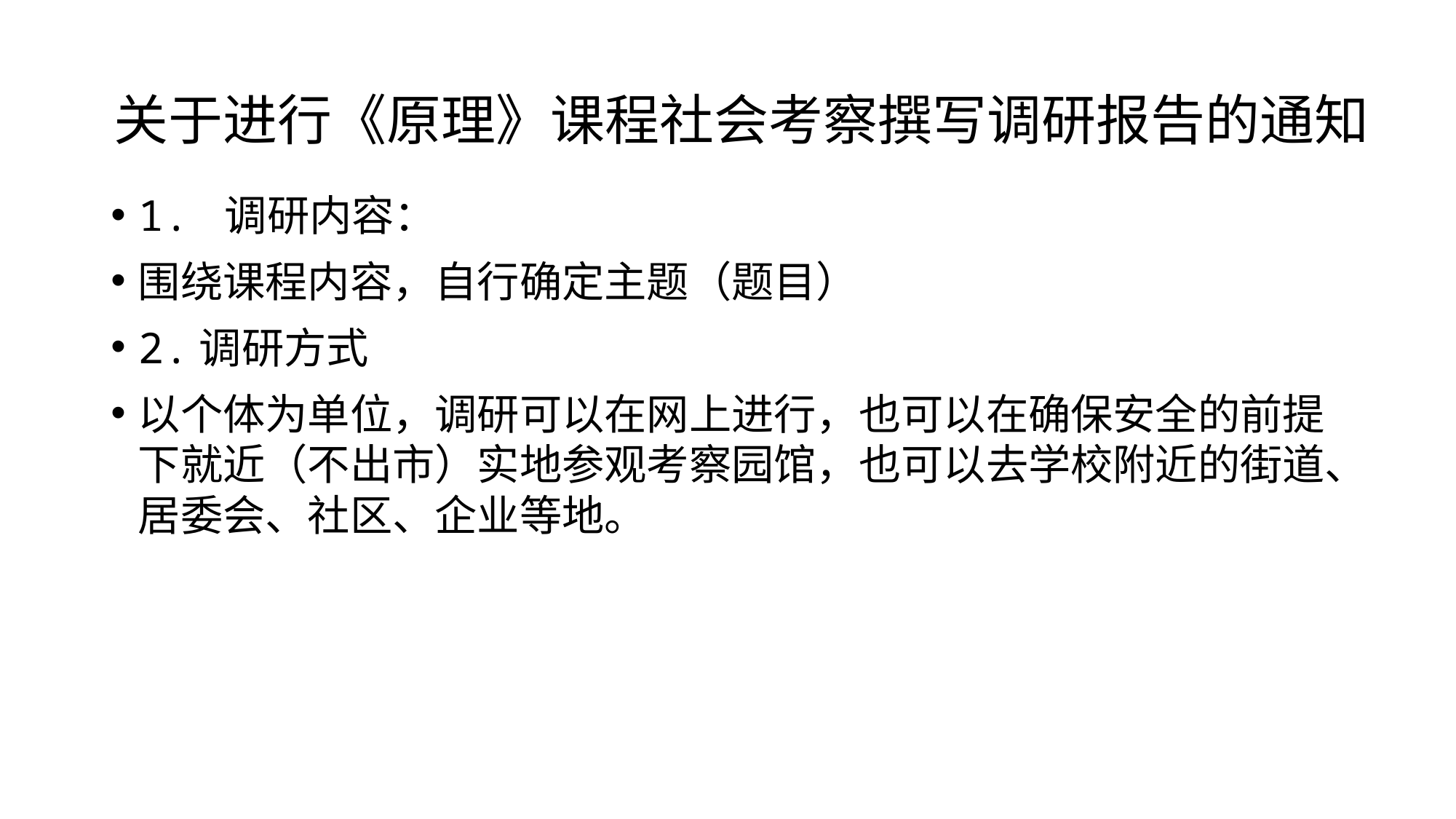

# 关于进行《原理》课程社会考察撰写调研报告的通知
1. 调研内容：
围绕课程内容，自行确定主题（题目）
2.调研方式
以个体为单位，调研可以在网上进行，也可以在确保安全的前提下就近（不出市）实地参观考察园馆，也可以去学校附近的街道、居委会、社区、企业等地。